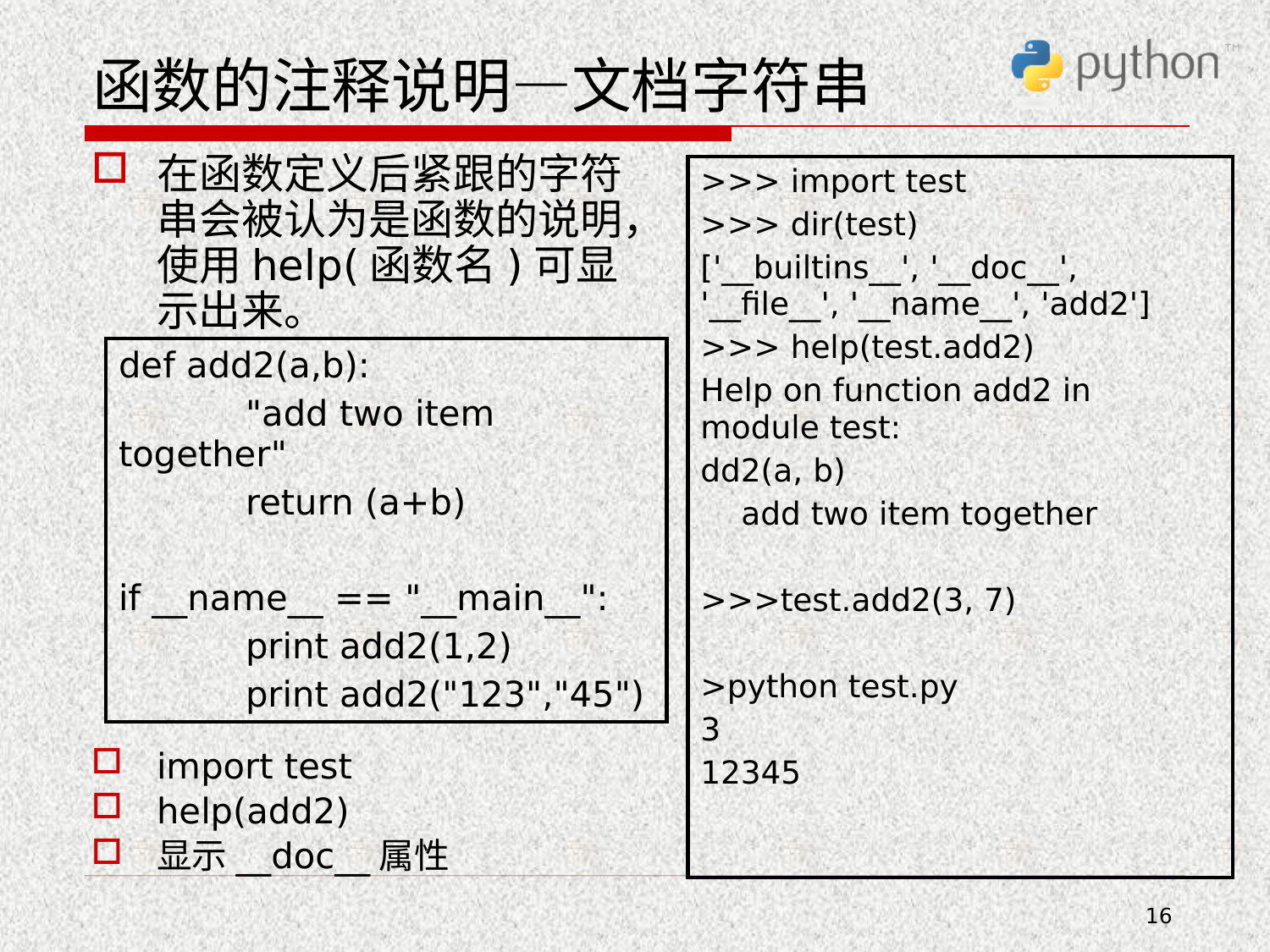

# 函数的注释说明—文档字符串
在函数定义后紧跟的字符串会被认为是函数的说明，使用help(函数名)可显示出来。

import test
help(add2)
显示__doc__属性
| >>> import test >>> dir(test) ['\_\_builtins\_\_', '\_\_doc\_\_', '\_\_file\_\_', '\_\_name\_\_', 'add2'] >>> help(test.add2) Help on function add2 in module test: dd2(a, b) add two item together >>>test.add2(3, 7) >python test.py 3 12345 |
| --- |
| def add2(a,b): "add two item together" return (a+b) if \_\_name\_\_ == "\_\_main\_\_": print add2(1,2) print add2("123","45") |
| --- |
16